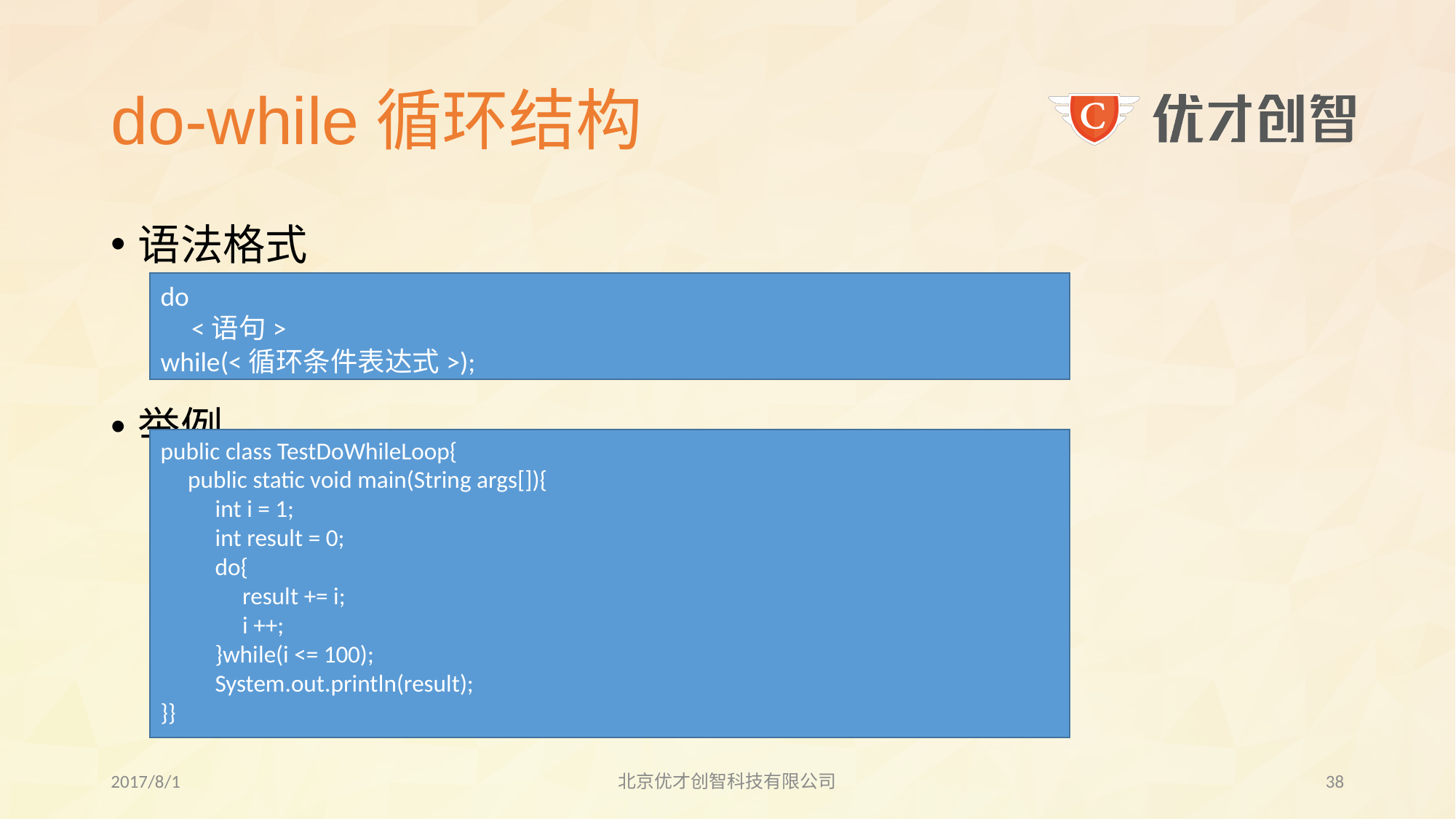

# do-while循环结构
语法格式

举例

do
     <语句>
while(<循环条件表达式>);
public class TestDoWhileLoop{
     public static void main(String args[]){
          int i = 1;
          int result = 0;
          do{
               result += i;
               i ++;
          }while(i <= 100);
          System.out.println(result);
}}
2017/8/1
北京优才创智科技有限公司
38